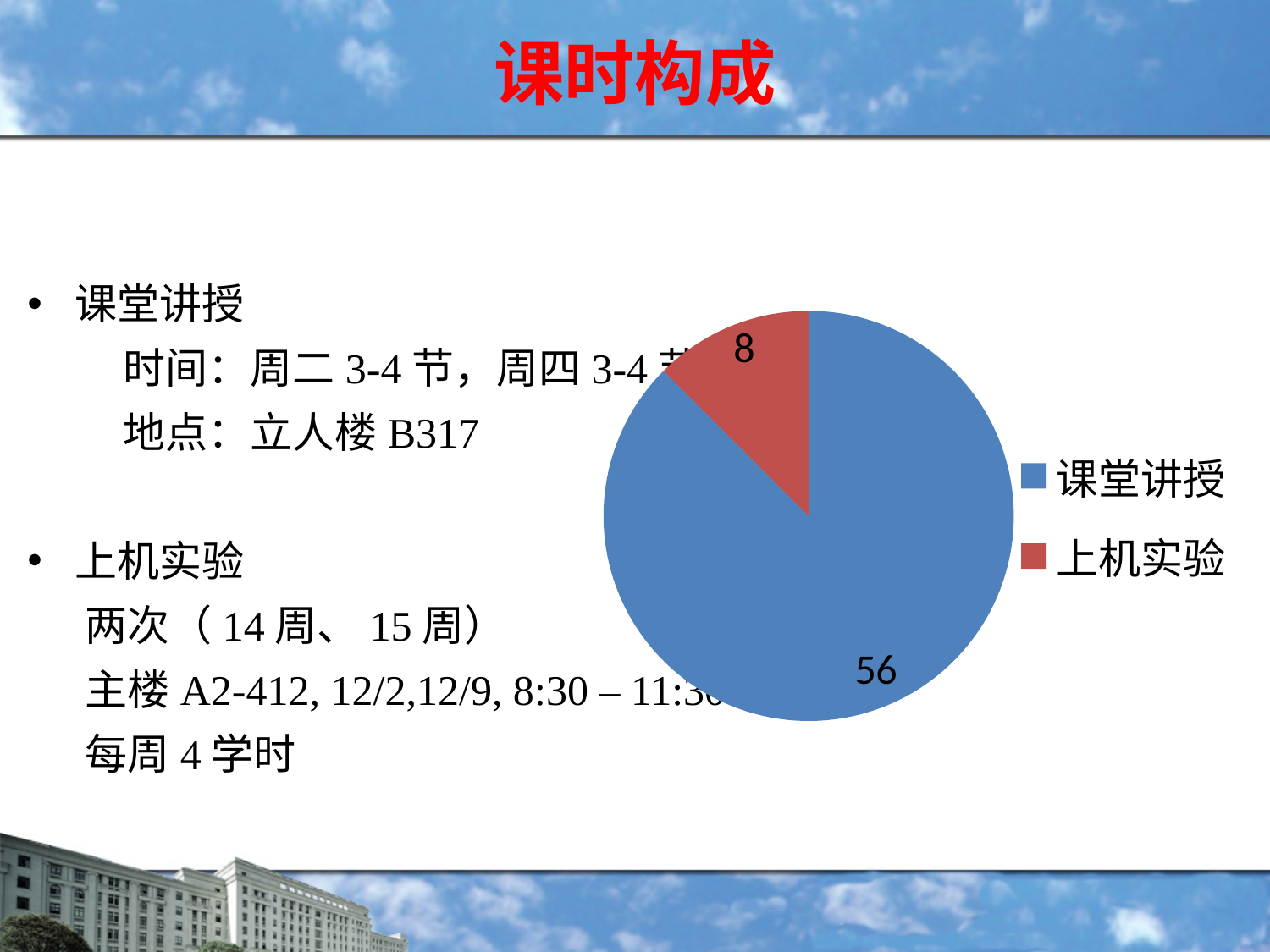

# 课时构成
课堂讲授
         时间：周二3-4节，周四3-4节
         地点：立人楼B317

上机实验
     两次（14周、15周）
     主楼A2-412, 12/2,12/9, 8:30 – 11:30
     每周4学时

### Chart

| Category | 学时构成 |
|---|---|
| 课堂讲授 | 56.0 |
| 上机实验 | 8.0 |